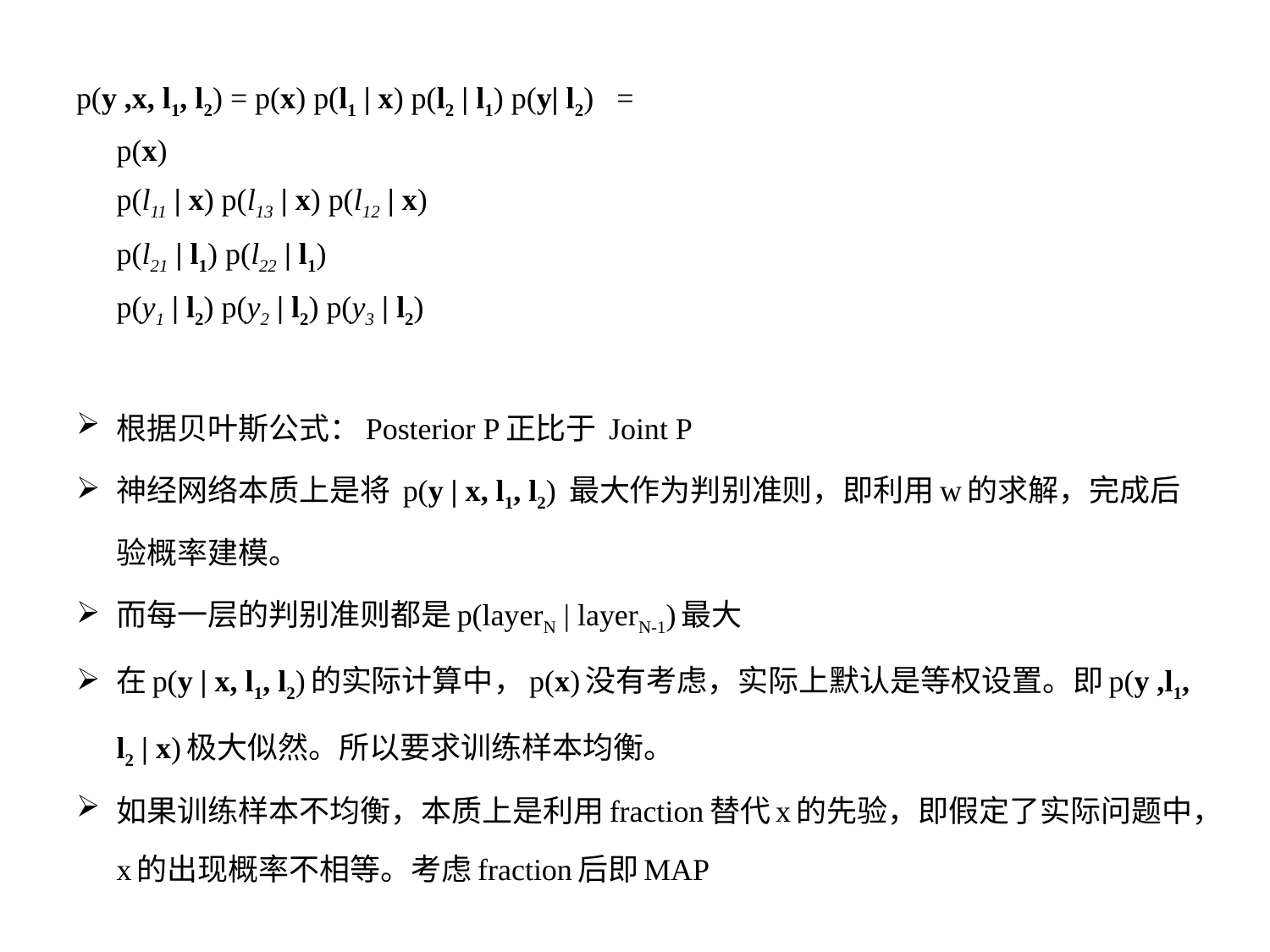

p(y ,x, l1, l2) = p(x) p(l1 | x) p(l2 | l1) p(y| l2)   =
	p(x)
	p(l11 | x) p(l13 | x) p(l12 | x)
	p(l21 | l1) p(l22 | l1)
	p(y1 | l2) p(y2 | l2) p(y3 | l2)

根据贝叶斯公式：Posterior P正比于 Joint P
神经网络本质上是将 p(y | x, l1, l2) 最大作为判别准则，即利用w的求解，完成后验概率建模。
而每一层的判别准则都是p(layerN | layerN-1)最大
在p(y | x, l1, l2)的实际计算中，p(x)没有考虑，实际上默认是等权设置。即p(y ,l1, l2 | x)极大似然。所以要求训练样本均衡。
如果训练样本不均衡，本质上是利用fraction替代x的先验，即假定了实际问题中，x的出现概率不相等。考虑fraction后即MAP